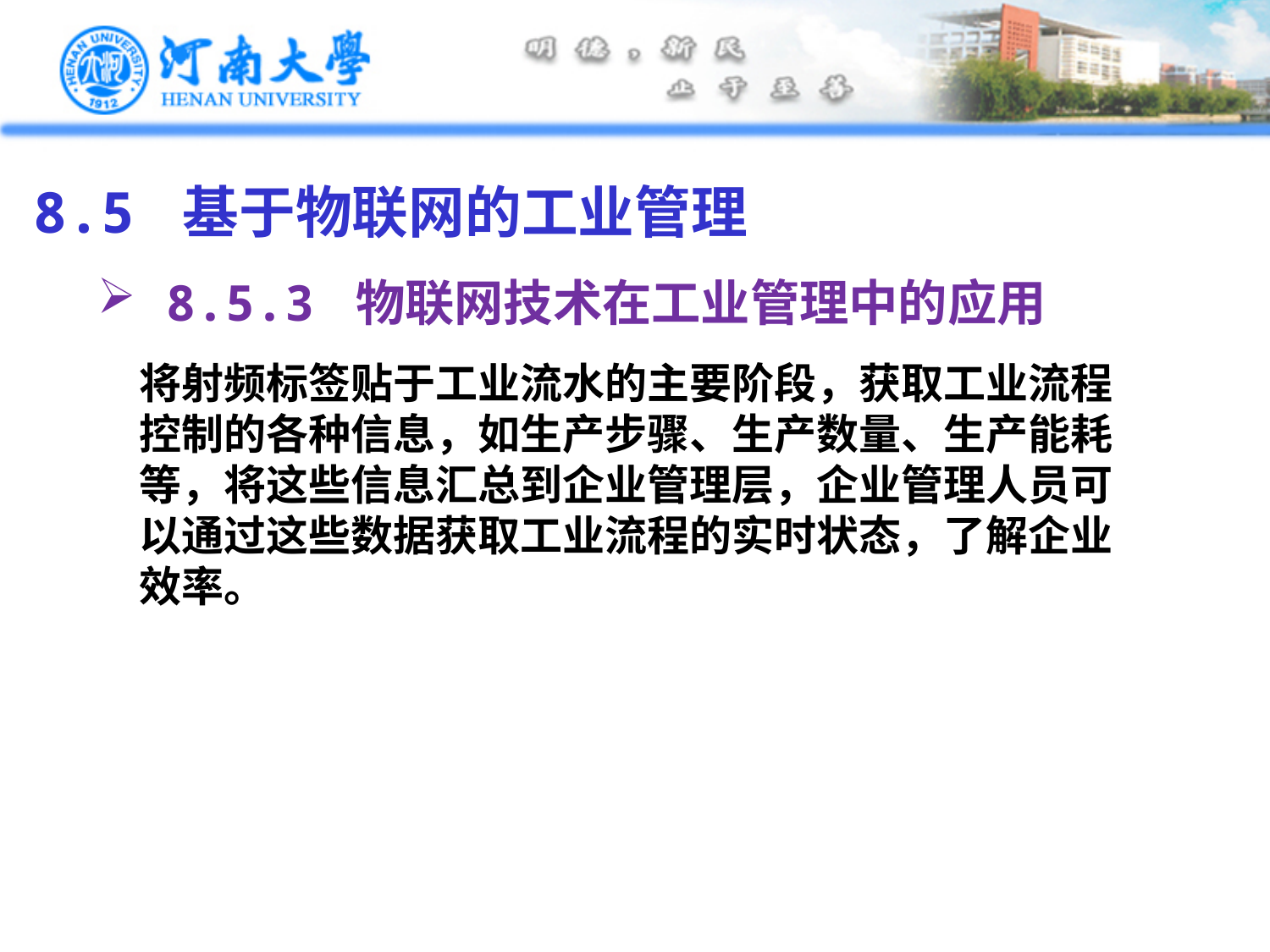

8.5 基于物联网的工业管理
 8.5.3 物联网技术在工业管理中的应用
将射频标签贴于工业流水的主要阶段，获取工业流程控制的各种信息，如生产步骤、生产数量、生产能耗等，将这些信息汇总到企业管理层，企业管理人员可以通过这些数据获取工业流程的实时状态，了解企业效率。